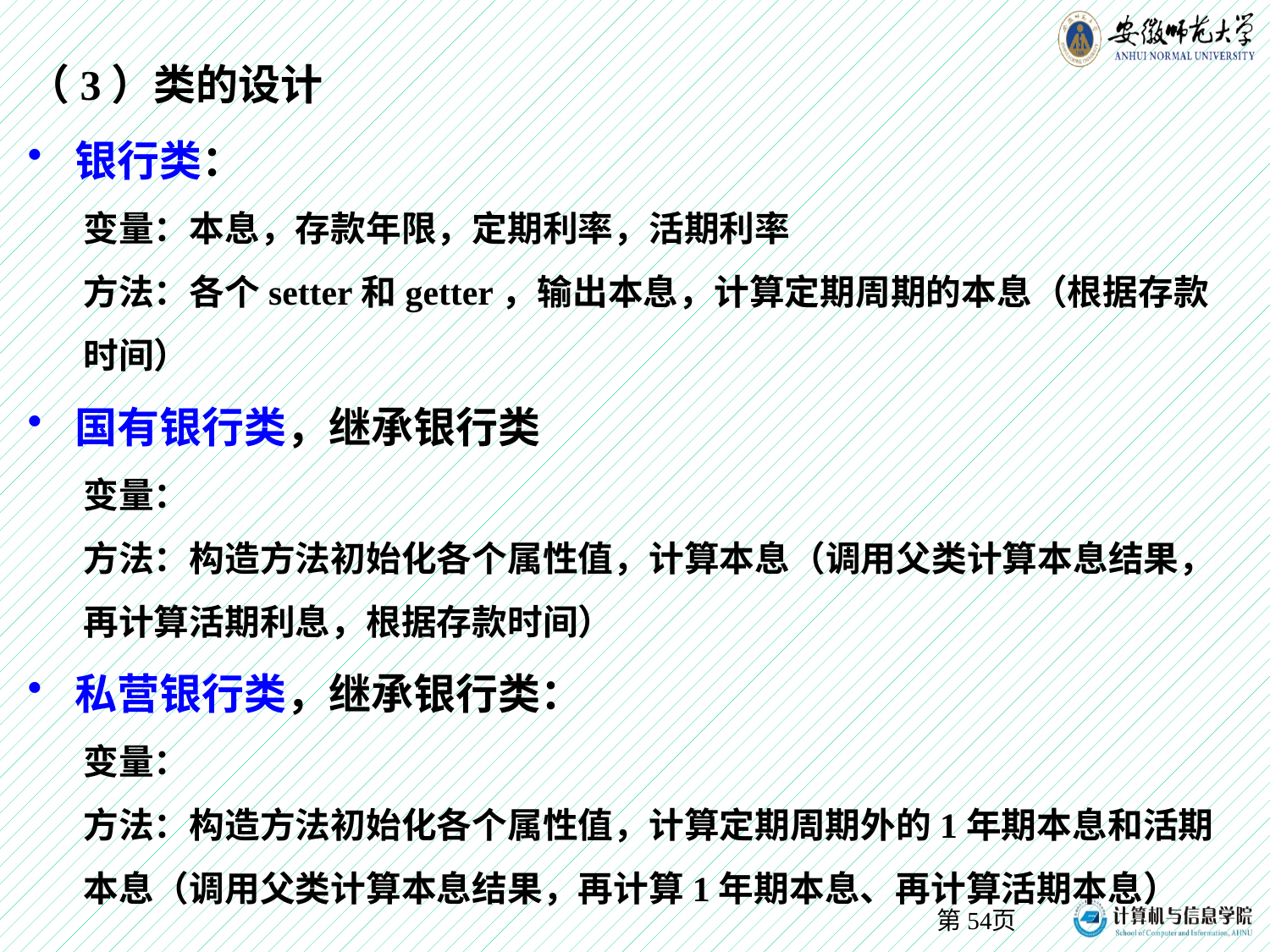

（3）类的设计
银行类：
变量：本息，存款年限，定期利率，活期利率
方法：各个setter和getter，输出本息，计算定期周期的本息（根据存款时间）
国有银行类，继承银行类
变量：
方法：构造方法初始化各个属性值，计算本息（调用父类计算本息结果，再计算活期利息，根据存款时间）
私营银行类，继承银行类：
变量：
方法：构造方法初始化各个属性值，计算定期周期外的1年期本息和活期本息（调用父类计算本息结果，再计算1年期本息、再计算活期本息）
第54页